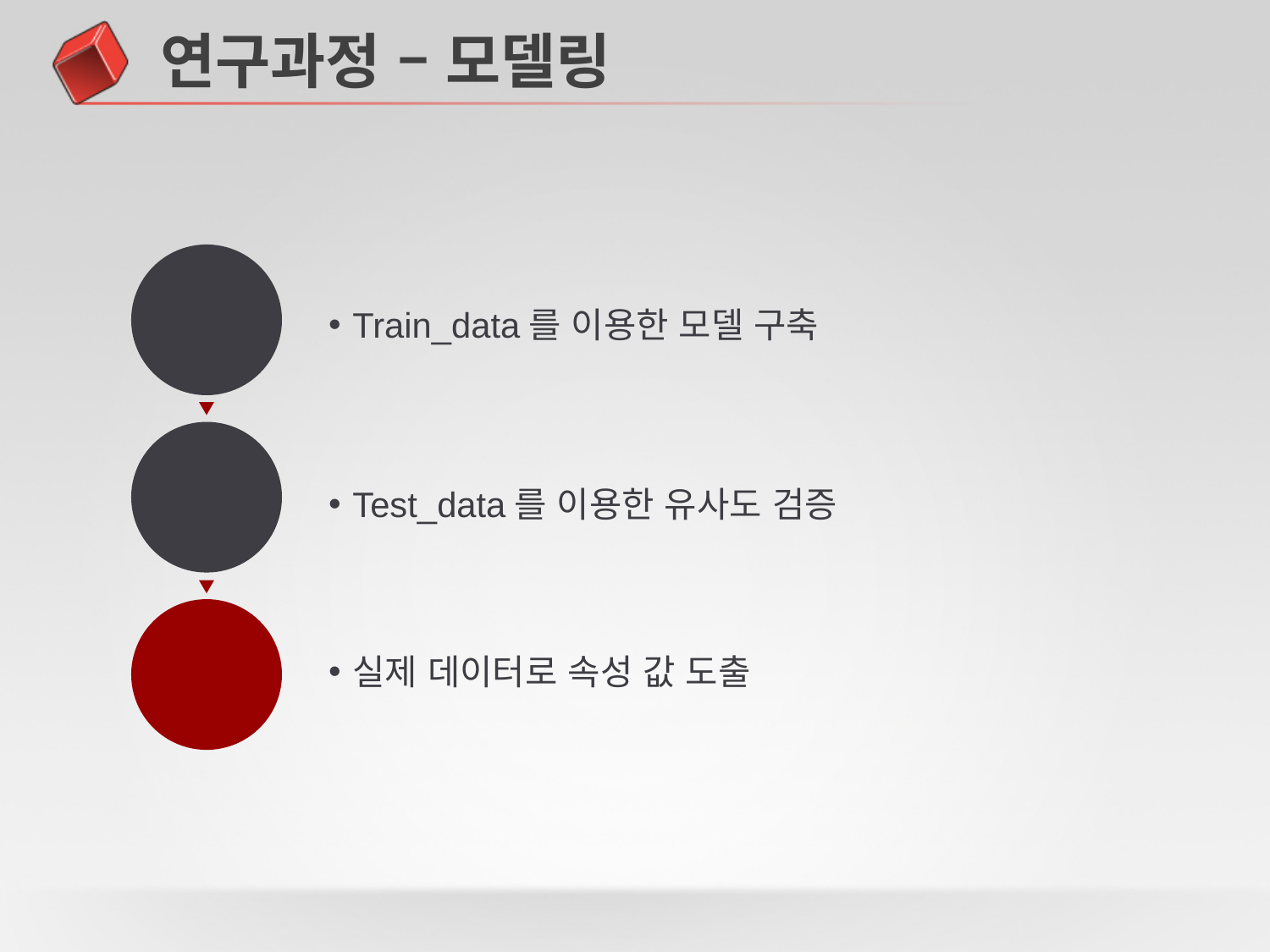

# 연구과정 – 모델링
연구 1
Train_data를 이용한 모델 구축

연구 2
Test_data를 이용한 유사도 검증

매칭
준비완료
실제 데이터로 속성 값 도출